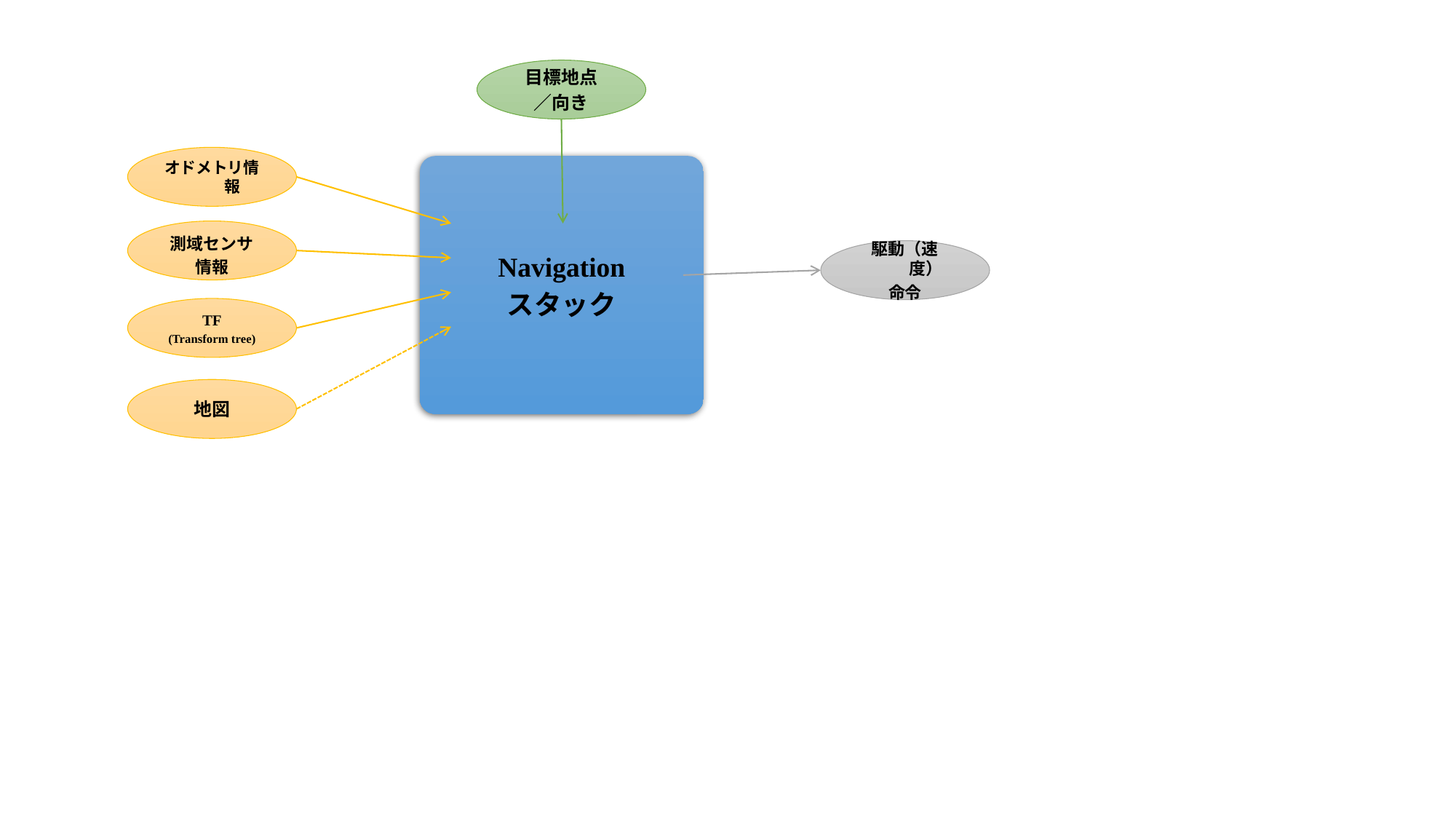

目標地点
／向き
オドメトリ情報
Navigation
スタック
測域センサ
情報
駆動（速度）
命令
TF
(Transform tree)
地図